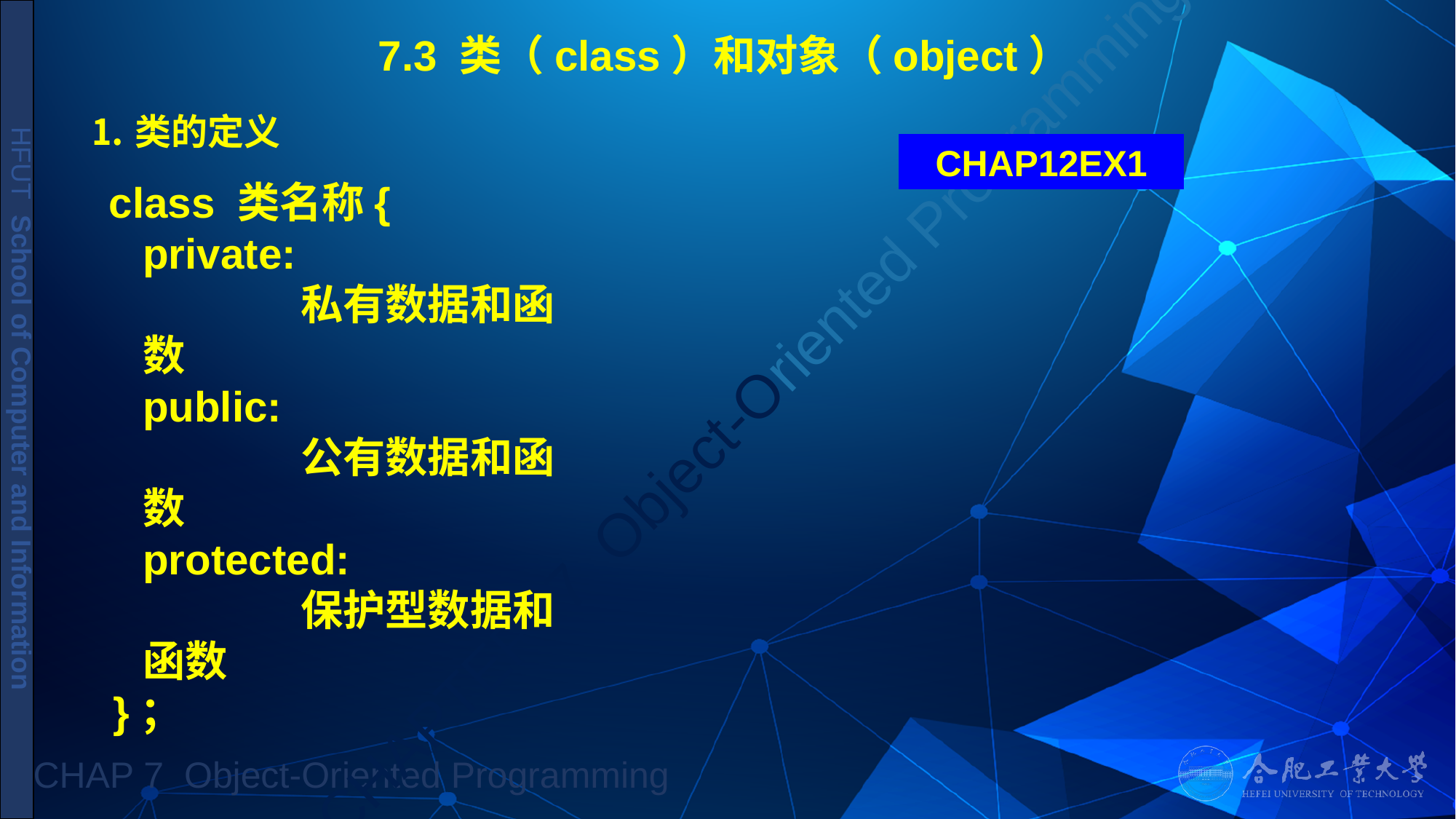

# 7.3 类（class）和对象（object）
     ⒈类的定义
CHAP12EX1
class 类名称{
	private:
		    私有数据和函数
	public:
		    公有数据和函数
	protected:
		    保护型数据和函数
     }；